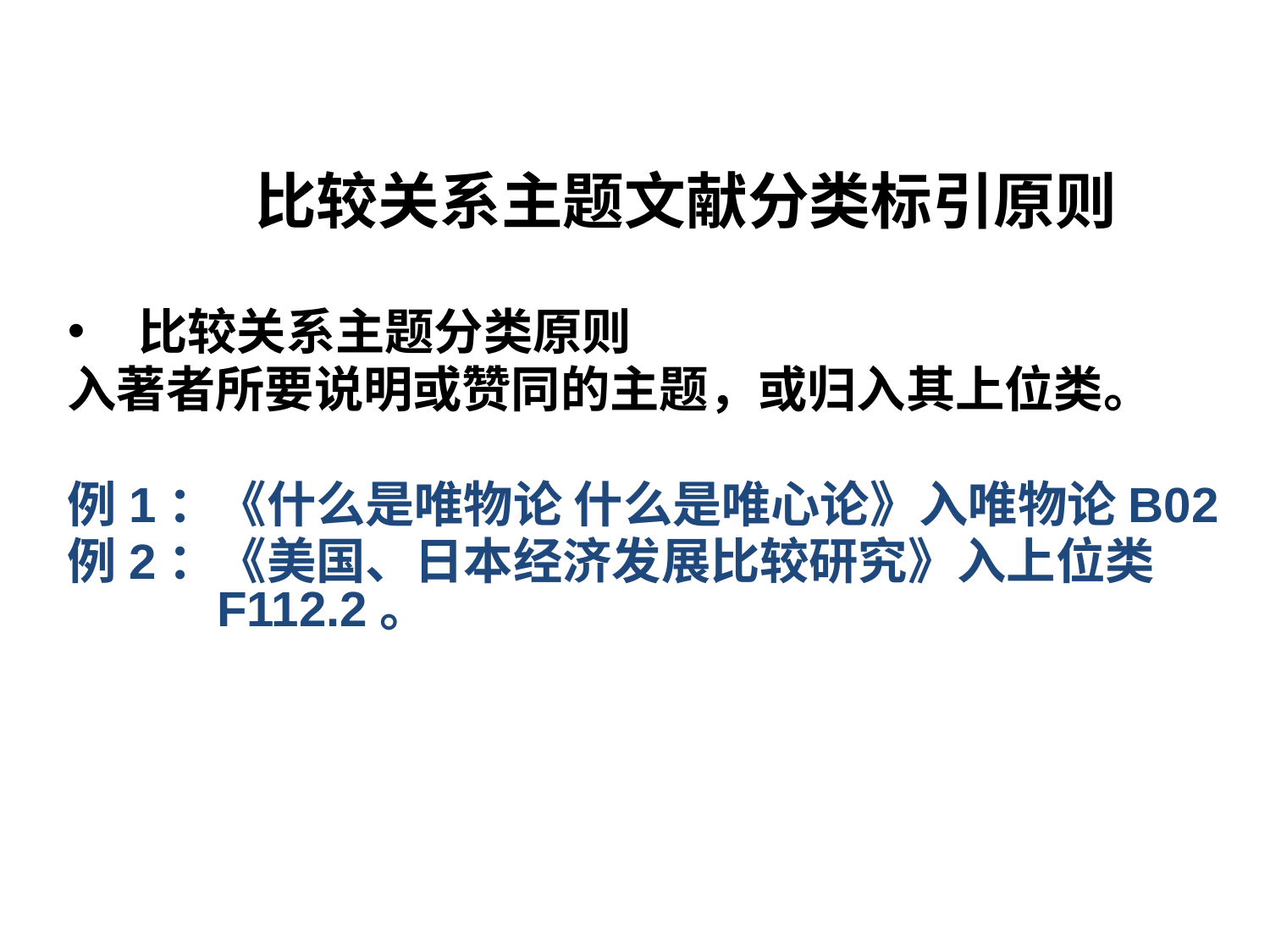

# 比较关系主题文献分类标引原则
 比较关系主题分类原则
入著者所要说明或赞同的主题，或归入其上位类。

例1：《什么是唯物论 什么是唯心论》入唯物论B02
例2：《美国、日本经济发展比较研究》入上位类               F112.2。